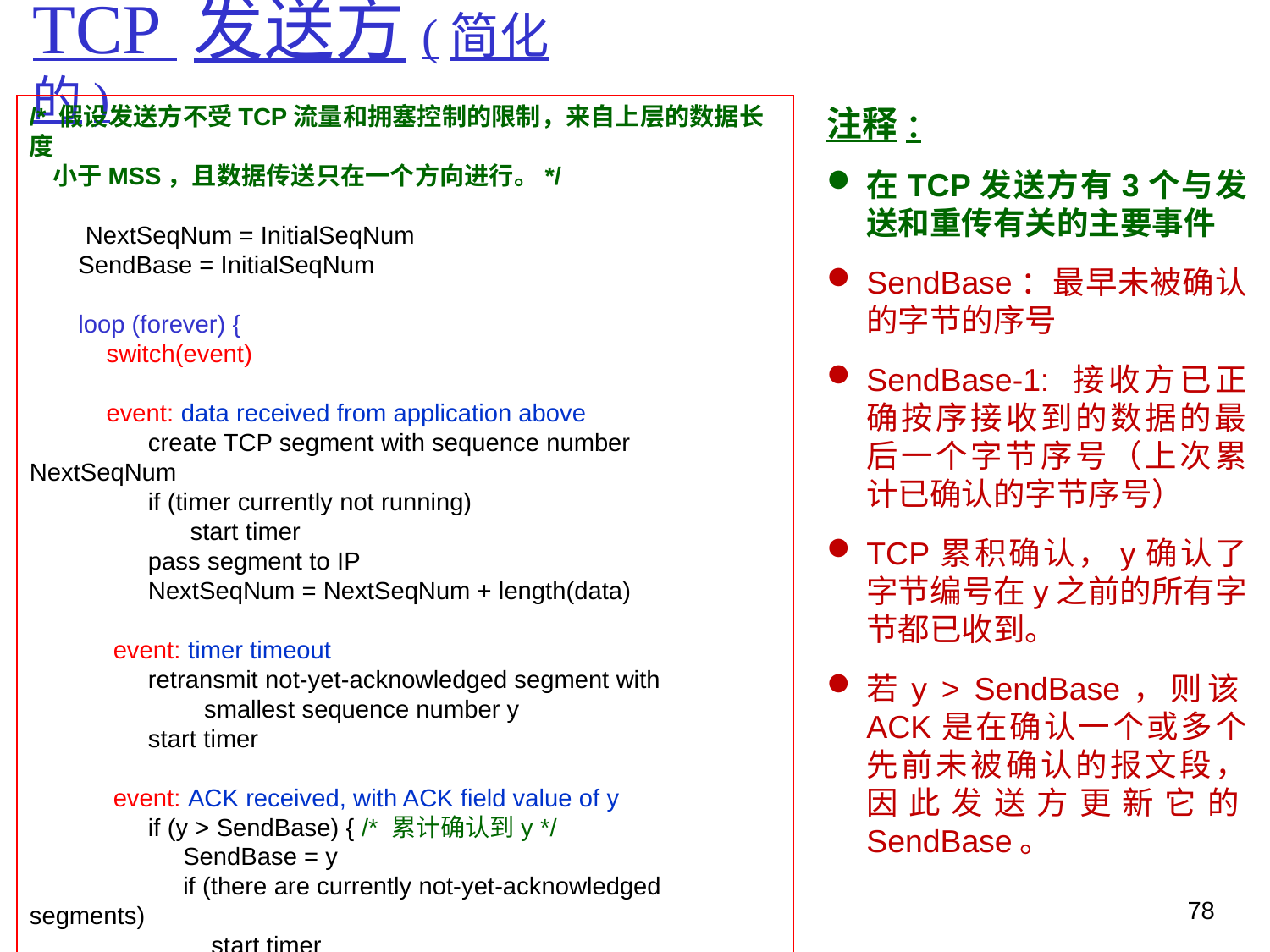

# TCP 发送方(简化的)
/* 假设发送方不受TCP流量和拥塞控制的限制，来自上层的数据长度
   小于MSS，且数据传送只在一个方向进行。*/

        NextSeqNum = InitialSeqNum
       SendBase = InitialSeqNum

       loop (forever) {
           switch(event)

           event: data received from application above
                 create TCP segment with sequence number NextSeqNum
                 if (timer currently not running)
                       start timer
                 pass segment to IP
                 NextSeqNum = NextSeqNum + length(data)

            event: timer timeout
                 retransmit not-yet-acknowledged segment with
                         smallest sequence number y
                 start timer

            event: ACK received, with ACK field value of y
                 if (y > SendBase) { /* 累计确认到y */
                      SendBase = y
                      if (there are currently not-yet-acknowledged segments)
                          start timer
                      }
         }  /* end of loop forever */
注释:
在TCP发送方有3个与发送和重传有关的主要事件
SendBase：最早未被确认的字节的序号
SendBase-1: 接收方已正确按序接收到的数据的最后一个字节序号（上次累计已确认的字节序号）
TCP累积确认，y确认了字节编号在y之前的所有字节都已收到。
若y > SendBase，则该ACK是在确认一个或多个先前未被确认的报文段，因此发送方更新它的SendBase。
78